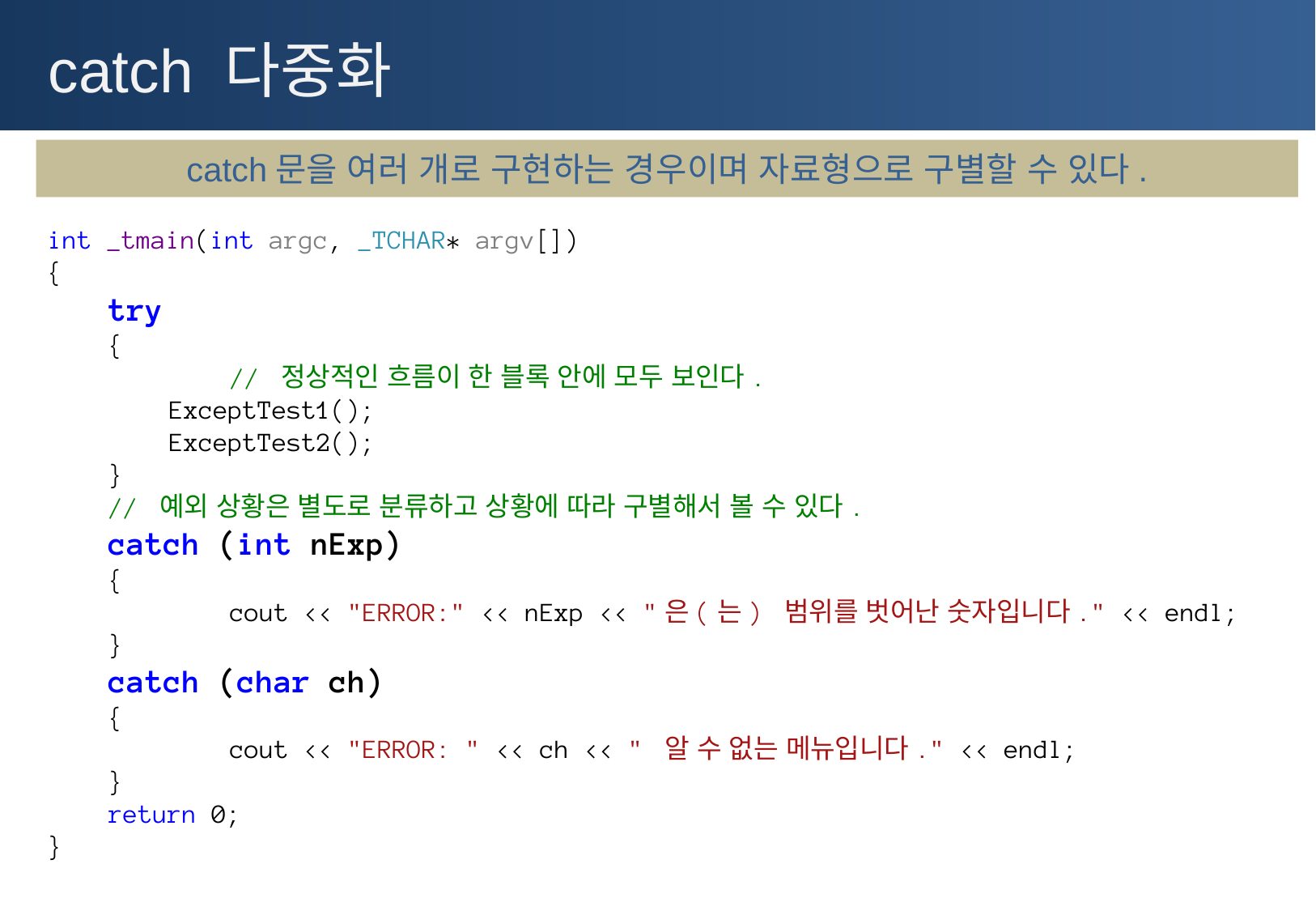

# catch 다중화
catch문을 여러 개로 구현하는 경우이며 자료형으로 구별할 수 있다.
int _tmain(int argc, _TCHAR* argv[])
{
try
{
	// 정상적인 흐름이 한 블록 안에 모두 보인다.
ExceptTest1();
ExceptTest2();
}
// 예외 상황은 별도로 분류하고 상황에 따라 구별해서 볼 수 있다.
catch (int nExp)
{
	cout << "ERROR:" << nExp << "은(는) 범위를 벗어난 숫자입니다." << endl;
}
catch (char ch)
{
	cout << "ERROR: " << ch << " 알 수 없는 메뉴입니다." << endl;
}
return 0;
}